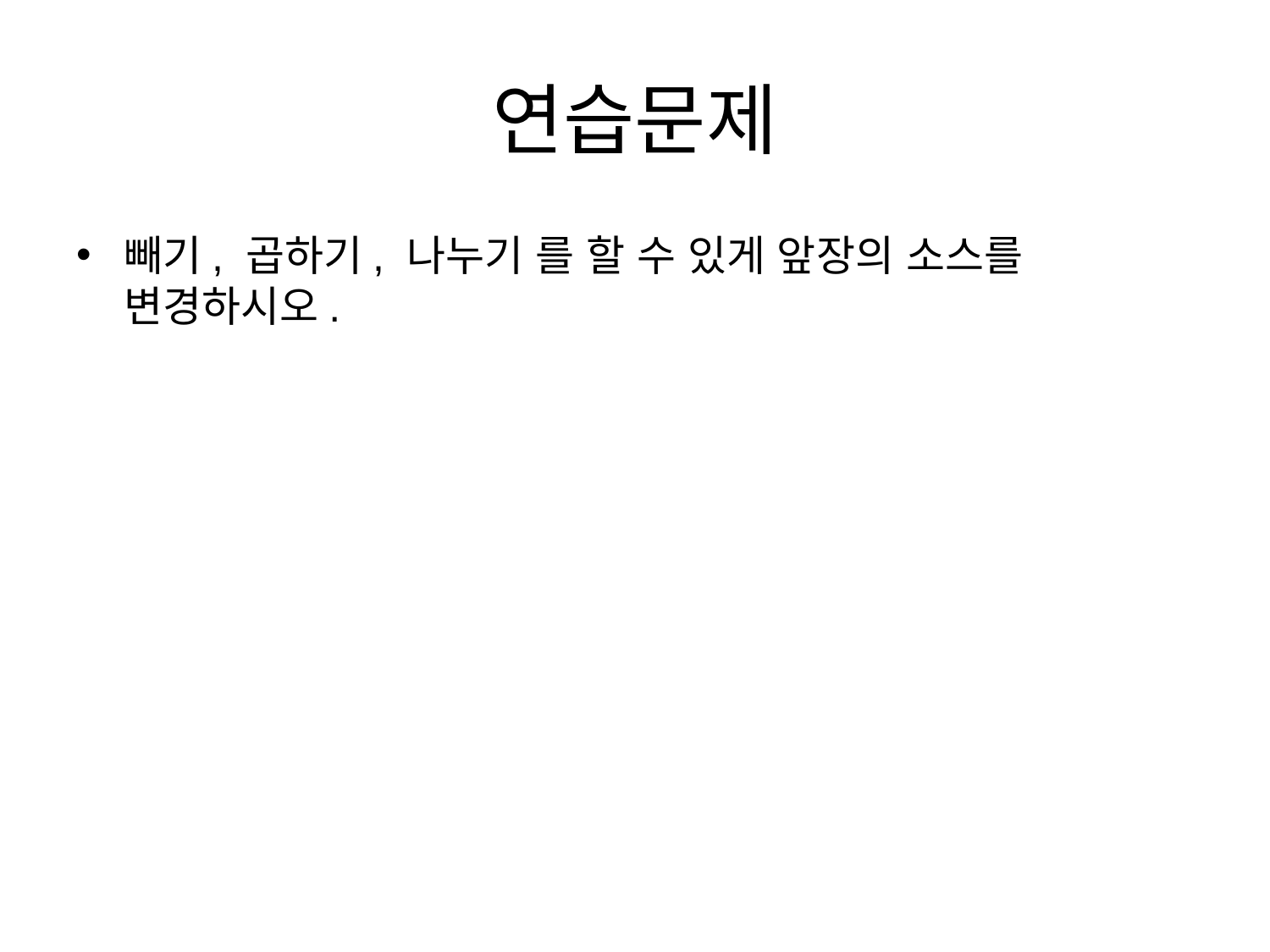

# 연습문제
빼기, 곱하기, 나누기 를 할 수 있게 앞장의 소스를 변경하시오.